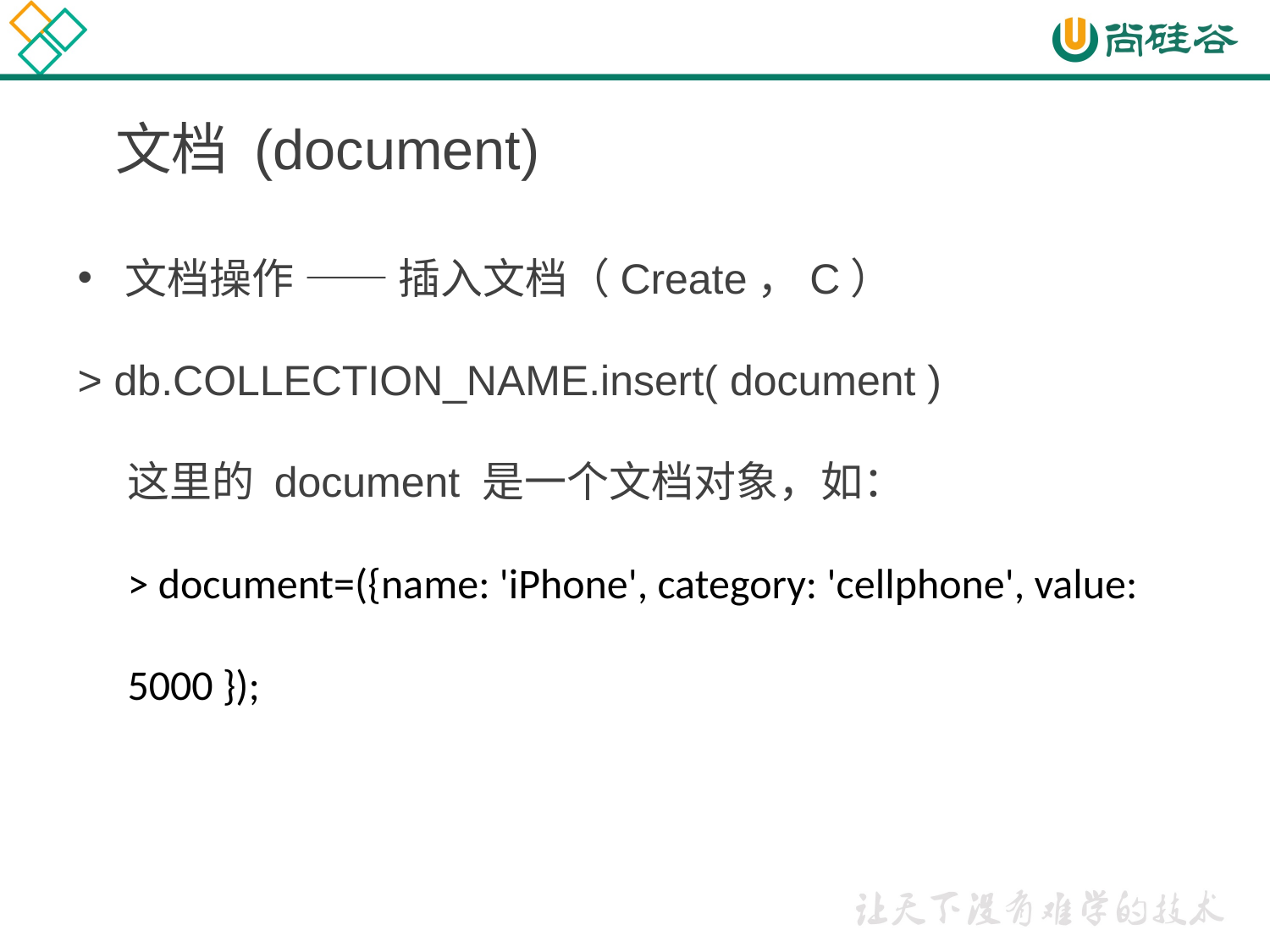

# 文档 (document)
文档操作 —— 插入文档（Create，C）
> db.COLLECTION_NAME.insert( document )
这里的 document 是一个文档对象，如：
> document=({name: 'iPhone', category: 'cellphone', value: 5000 });